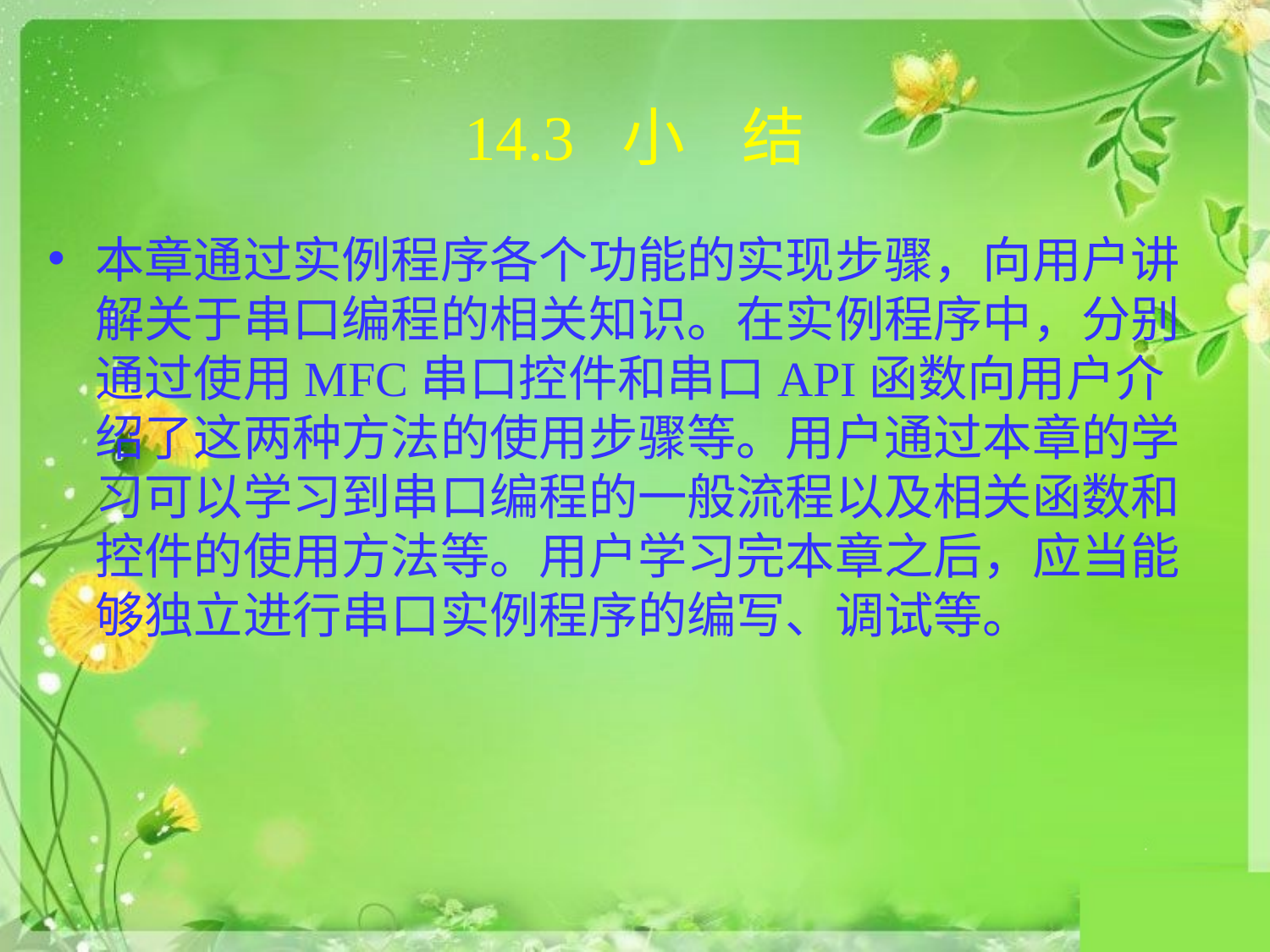

# 14.3  小    结
本章通过实例程序各个功能的实现步骤，向用户讲解关于串口编程的相关知识。在实例程序中，分别通过使用MFC串口控件和串口API函数向用户介绍了这两种方法的使用步骤等。用户通过本章的学习可以学习到串口编程的一般流程以及相关函数和控件的使用方法等。用户学习完本章之后，应当能够独立进行串口实例程序的编写、调试等。